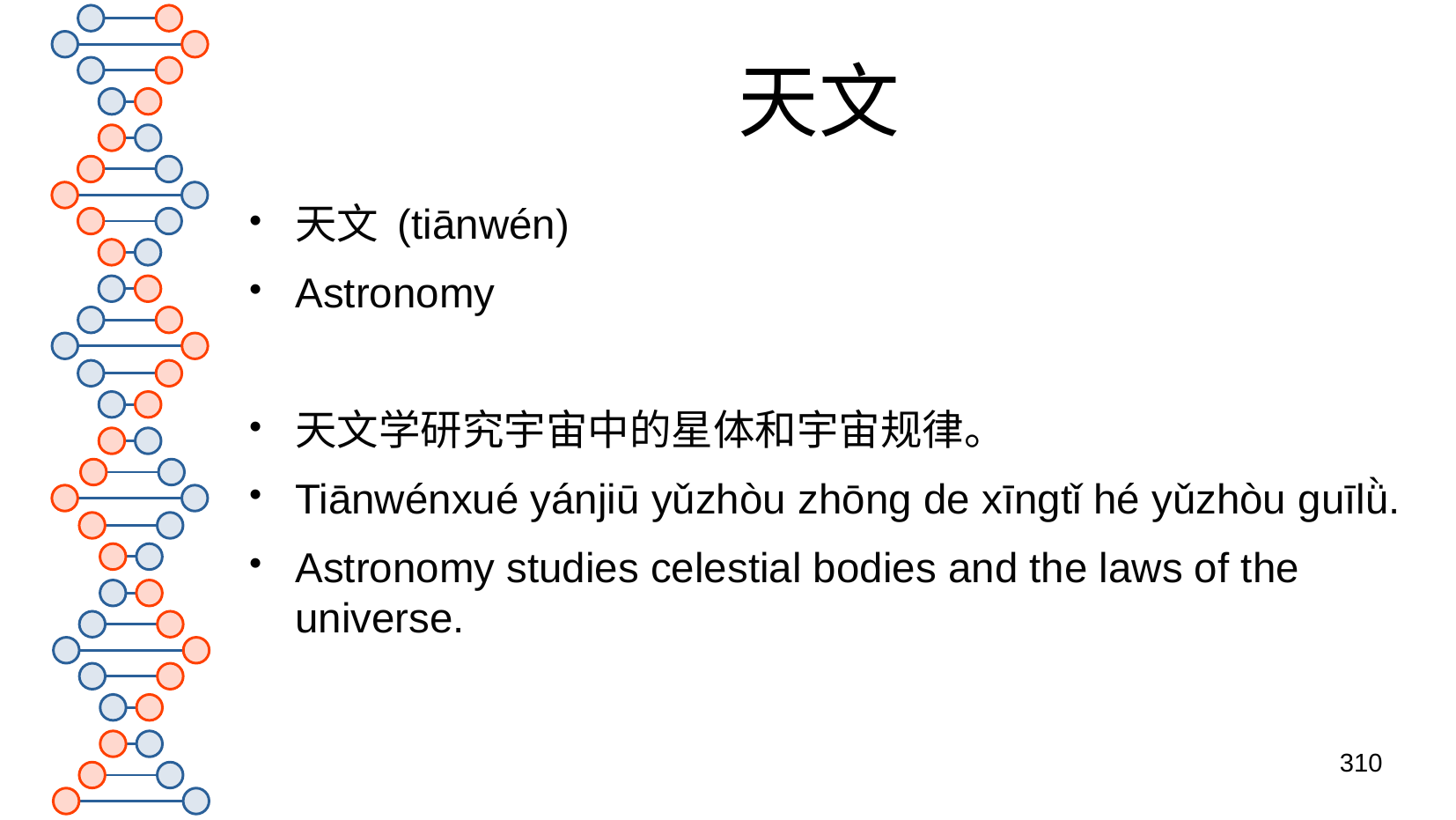

# 天文
天文 (tiānwén)
Astronomy

天文学研究宇宙中的星体和宇宙规律。
Tiānwénxué yánjiū yǔzhòu zhōng de xīngtǐ hé yǔzhòu guīlǜ.
Astronomy studies celestial bodies and the laws of the universe.

310